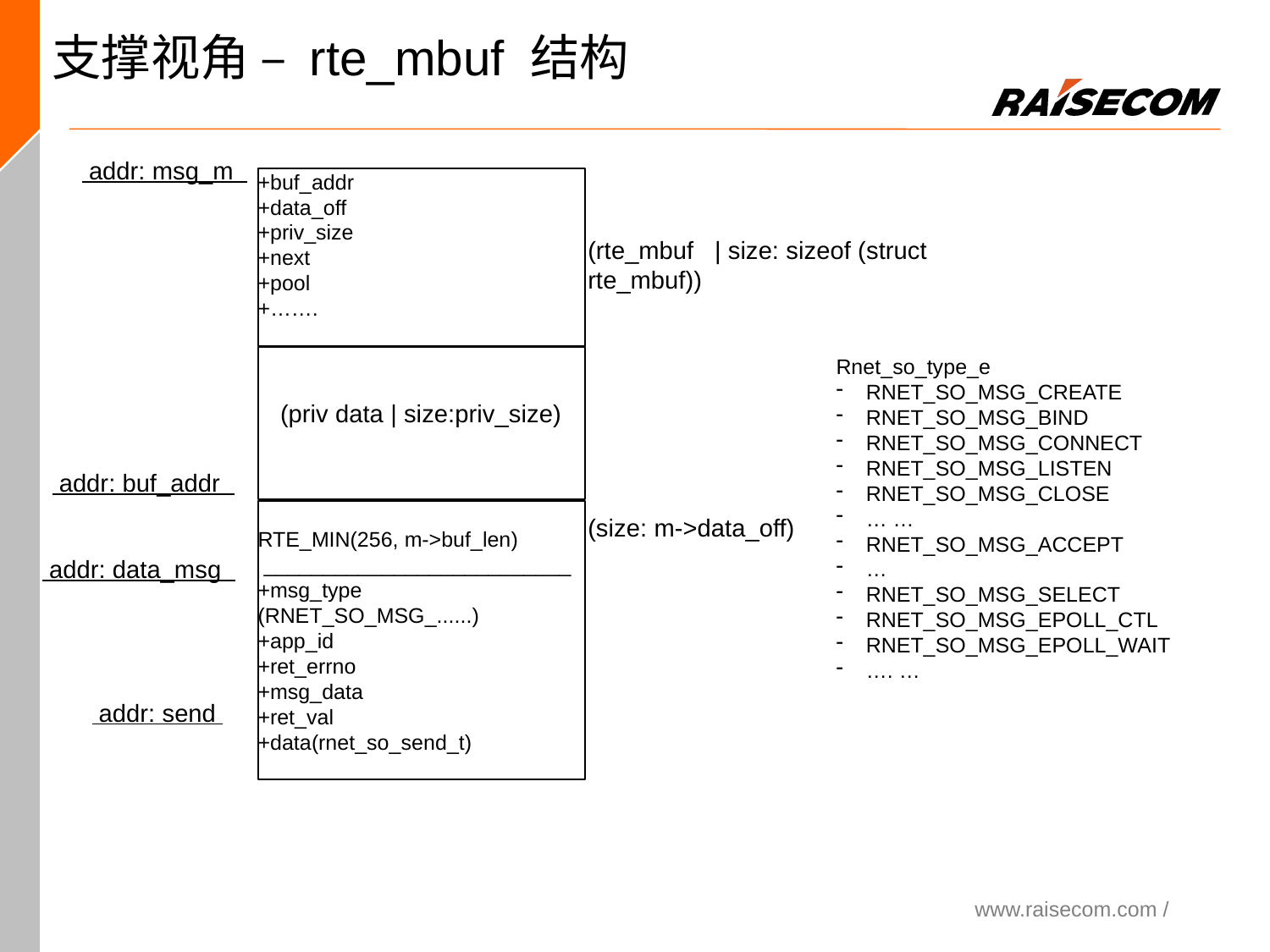

支撑视角 – rte_mbuf 结构
 addr: msg_m
+buf_addr
+data_off
+priv_size
+next
+pool
+…….

(rte_mbuf   | size: sizeof (struct rte_mbuf))

Rnet_so_type_e
RNET_SO_MSG_CREATE
RNET_SO_MSG_BIND
RNET_SO_MSG_CONNECT
RNET_SO_MSG_LISTEN
RNET_SO_MSG_CLOSE
… …
RNET_SO_MSG_ACCEPT
…
RNET_SO_MSG_SELECT
RNET_SO_MSG_EPOLL_CTL
RNET_SO_MSG_EPOLL_WAIT
…. …

(priv data | size:priv_size)
 addr: buf_addr

RTE_MIN(256, m->buf_len)
 __________________________
+msg_type (RNET_SO_MSG_......)
+app_id
+ret_errno
+msg_data
+ret_val
+data(rnet_so_send_t)

(size: m->data_off)
 addr: data_msg
 addr: send